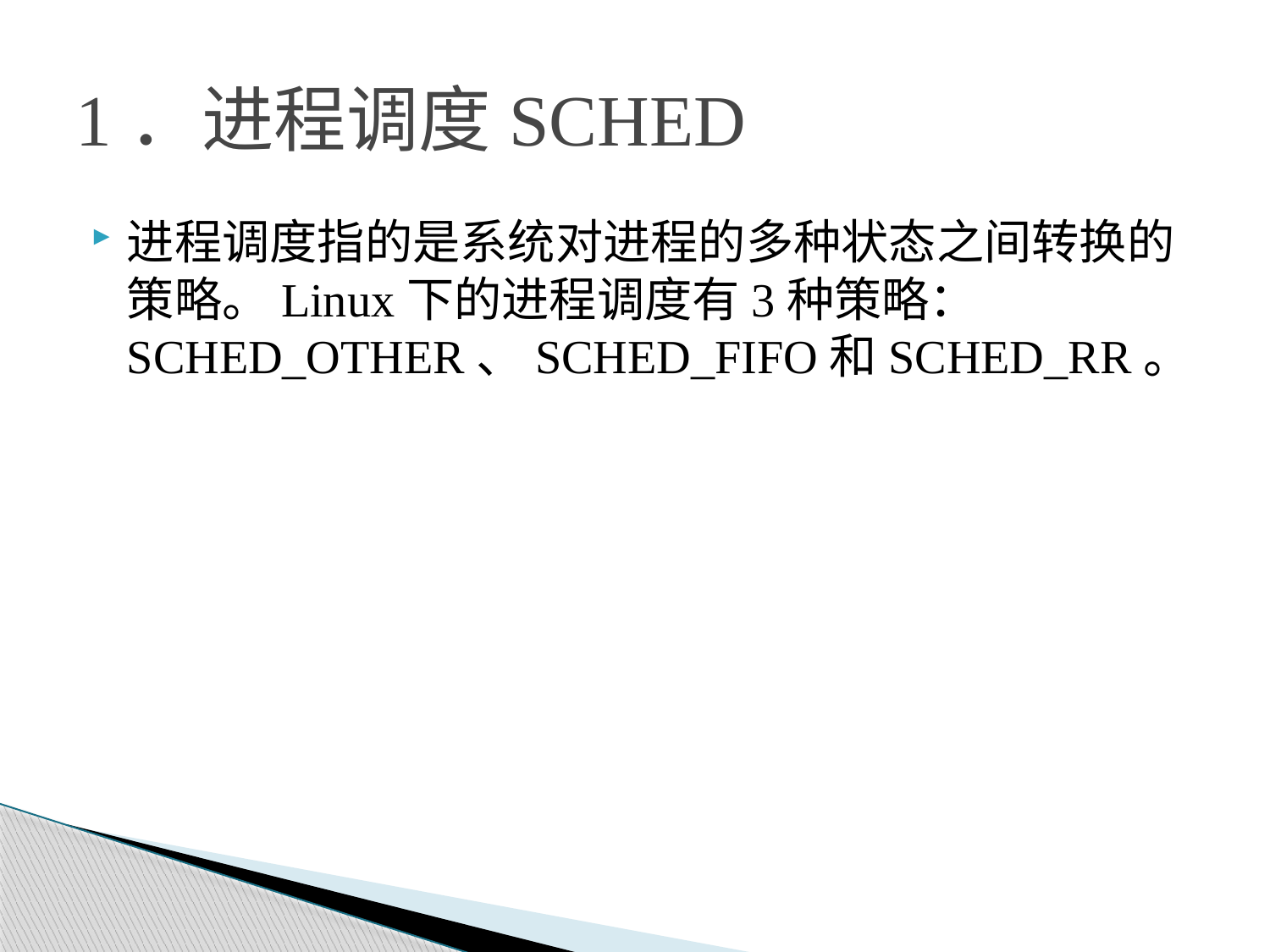

# 1．进程调度SCHED
进程调度指的是系统对进程的多种状态之间转换的策略。Linux下的进程调度有3种策略：SCHED_OTHER、SCHED_FIFO和SCHED_RR。